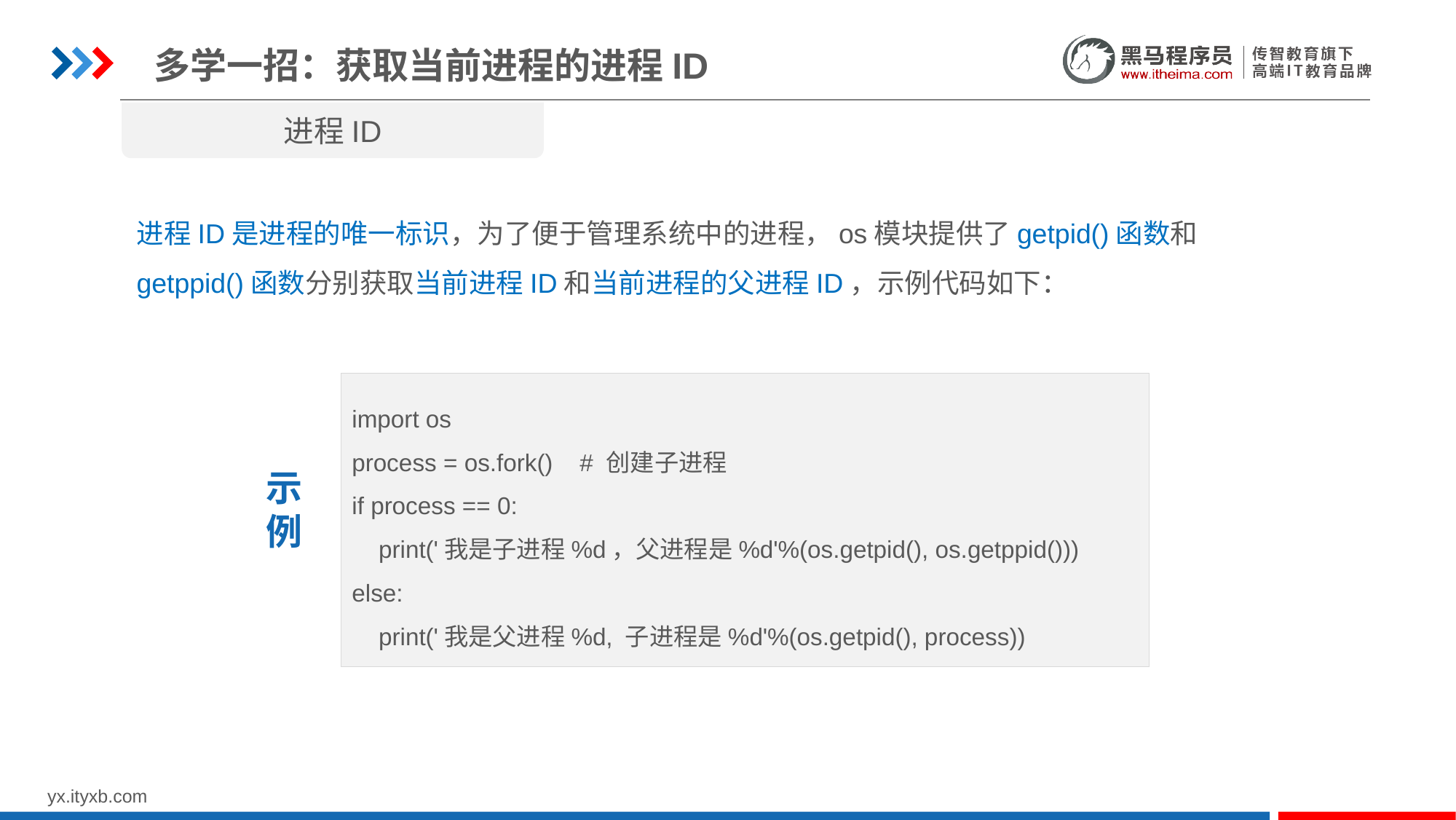

多学一招：获取当前进程的进程ID

进程ID
进程ID是进程的唯一标识，为了便于管理系统中的进程，os模块提供了getpid()函数和getppid()函数分别获取当前进程ID和当前进程的父进程ID，示例代码如下：
import os
process = os.fork()    # 创建子进程
if process == 0:
    print('我是子进程%d，父进程是%d'%(os.getpid(), os.getppid()))
else:
    print('我是父进程%d, 子进程是%d'%(os.getpid(), process))
示
例